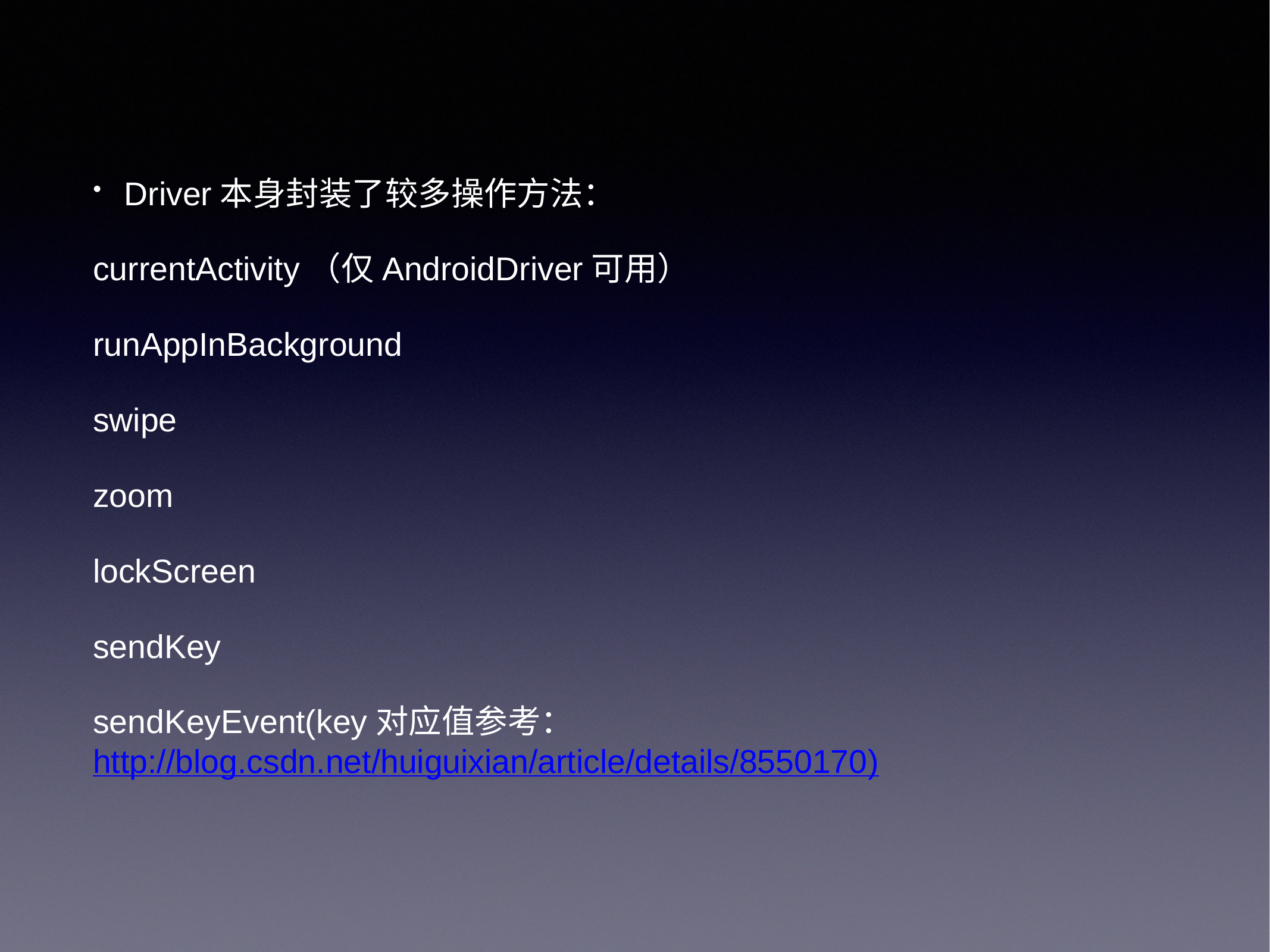

Driver本身封装了较多操作方法：
currentActivity（仅AndroidDriver可用）
runAppInBackground
swipe
zoom
lockScreen
sendKey
sendKeyEvent(key对应值参考：http://blog.csdn.net/huiguixian/article/details/8550170)